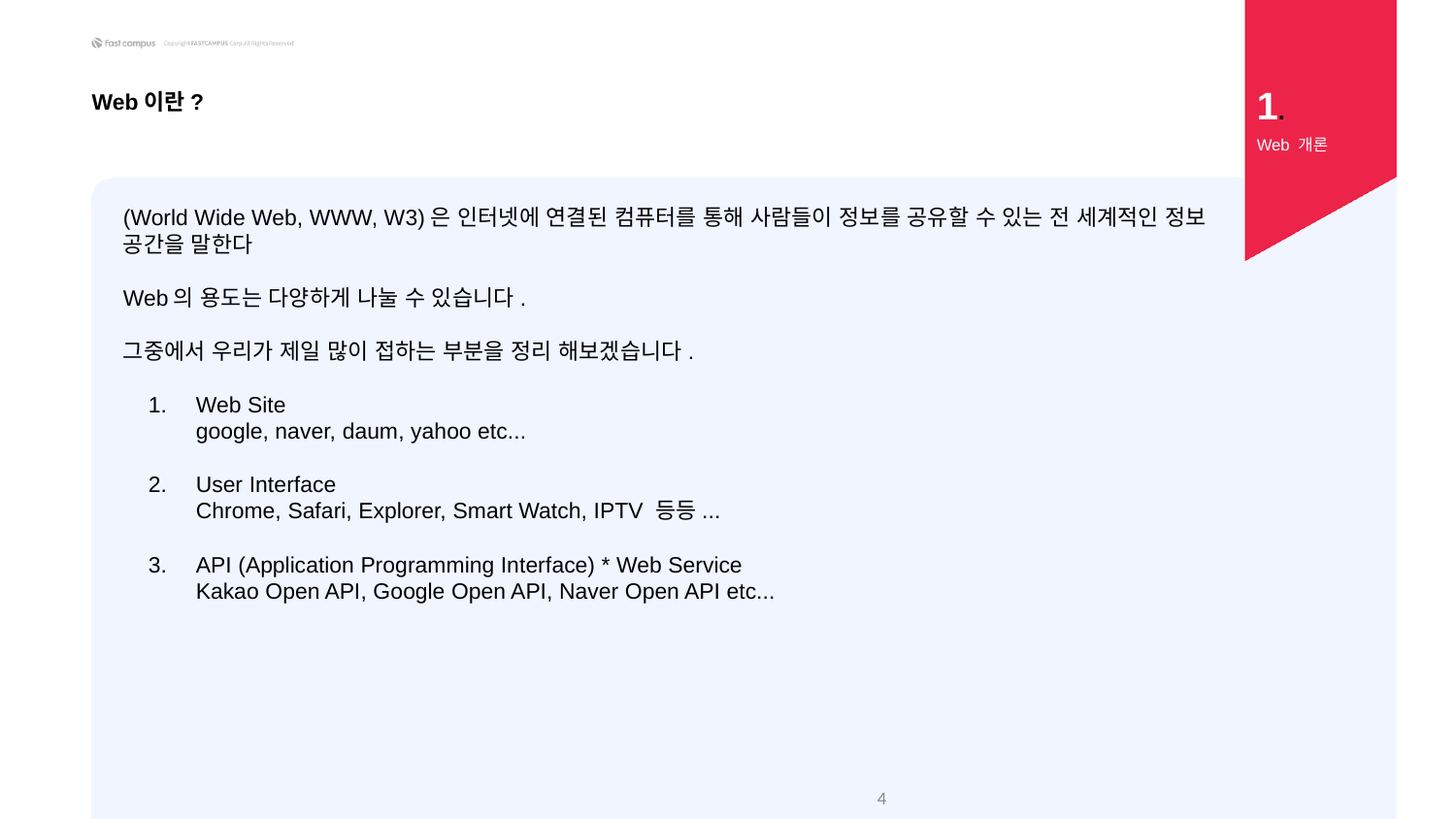

1.
Web이란?
Web 개론
(World Wide Web, WWW, W3)은 인터넷에 연결된 컴퓨터를 통해 사람들이 정보를 공유할 수 있는 전 세계적인 정보 공간을 말한다

Web의 용도는 다양하게 나눌 수 있습니다.

그중에서 우리가 제일 많이 접하는 부분을 정리 해보겠습니다.

Web Site
google, naver, daum, yahoo etc...

User Interface
Chrome, Safari, Explorer, Smart Watch, IPTV 등등...

API (Application Programming Interface) * Web Service
Kakao Open API, Google Open API, Naver Open API etc...
4